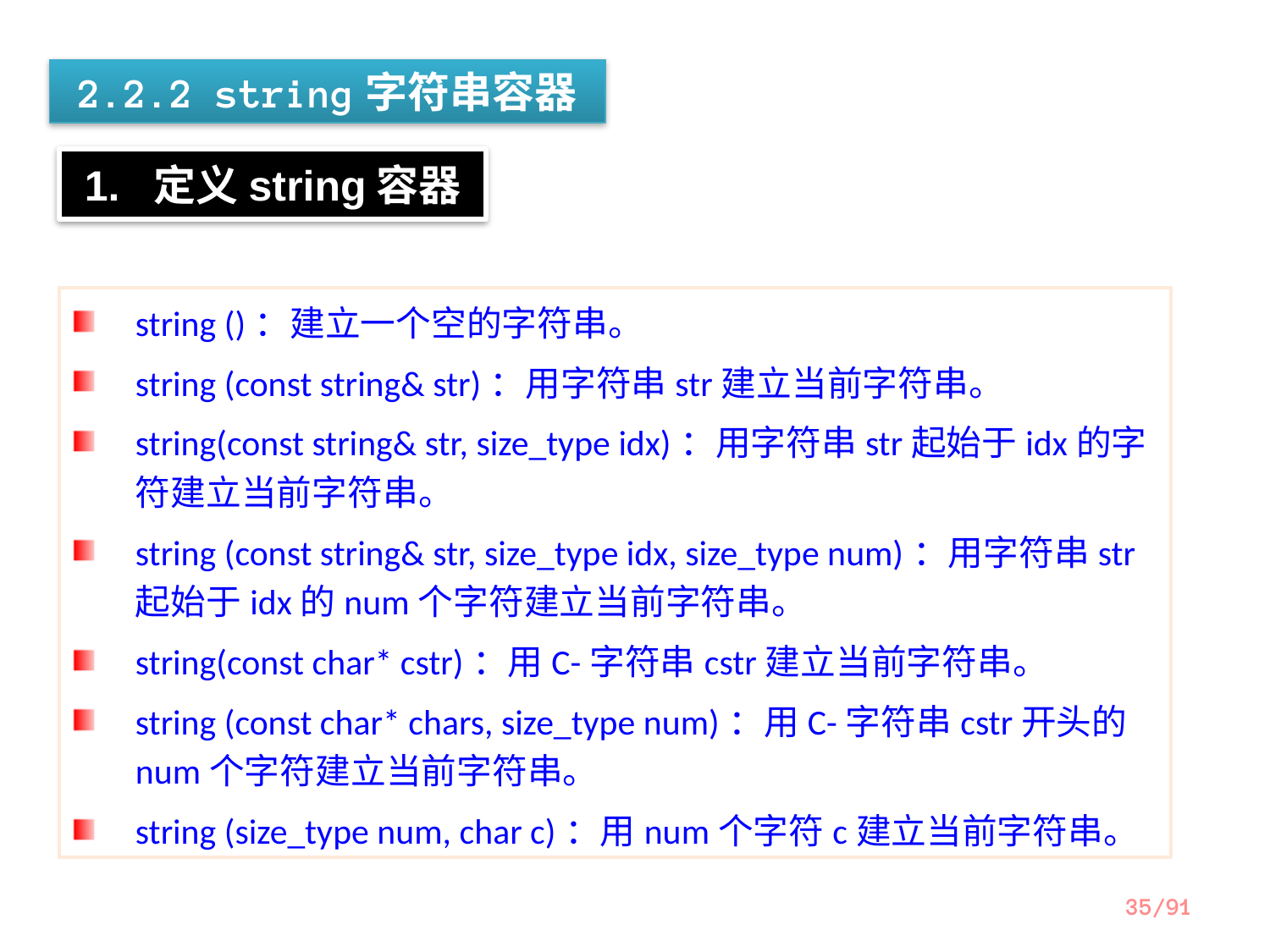

2.2.2 string字符串容器
1.  定义string容器
string ()：建立一个空的字符串。
string (const string& str)：用字符串str建立当前字符串。
string(const string& str, size_type idx)：用字符串str起始于idx的字符建立当前字符串。
string (const string& str, size_type idx, size_type num)：用字符串str起始于idx的num个字符建立当前字符串。
string(const char* cstr)：用C-字符串cstr建立当前字符串。
string (const char* chars, size_type num)：用C-字符串cstr开头的num个字符建立当前字符串。
string (size_type num, char c)：用num个字符c建立当前字符串。
35/91